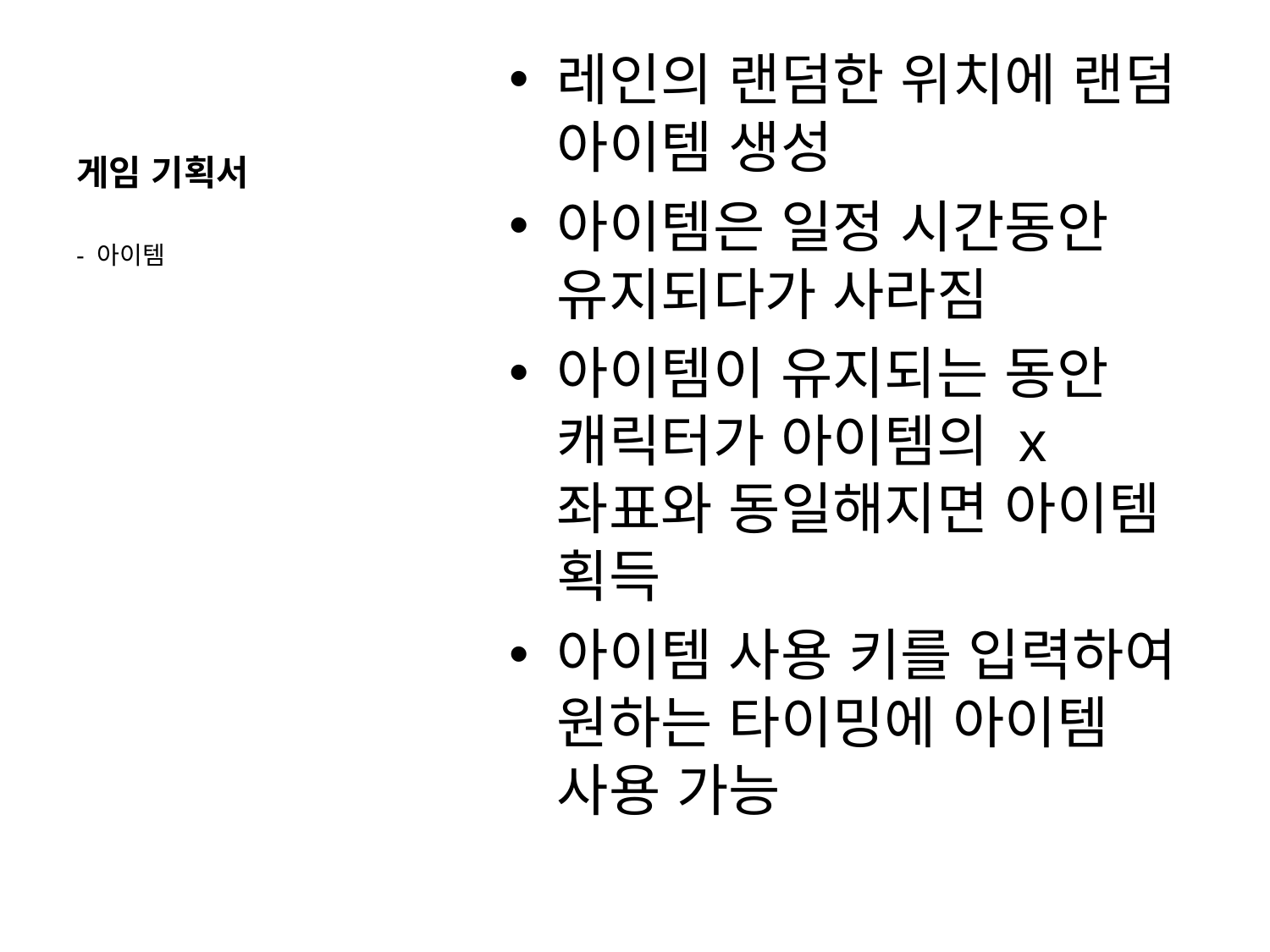

# 게임 기획서
레인의 랜덤한 위치에 랜덤 아이템 생성
아이템은 일정 시간동안 유지되다가 사라짐
아이템이 유지되는 동안 캐릭터가 아이템의 x좌표와 동일해지면 아이템 획득
아이템 사용 키를 입력하여 원하는 타이밍에 아이템 사용 가능

- 아이템